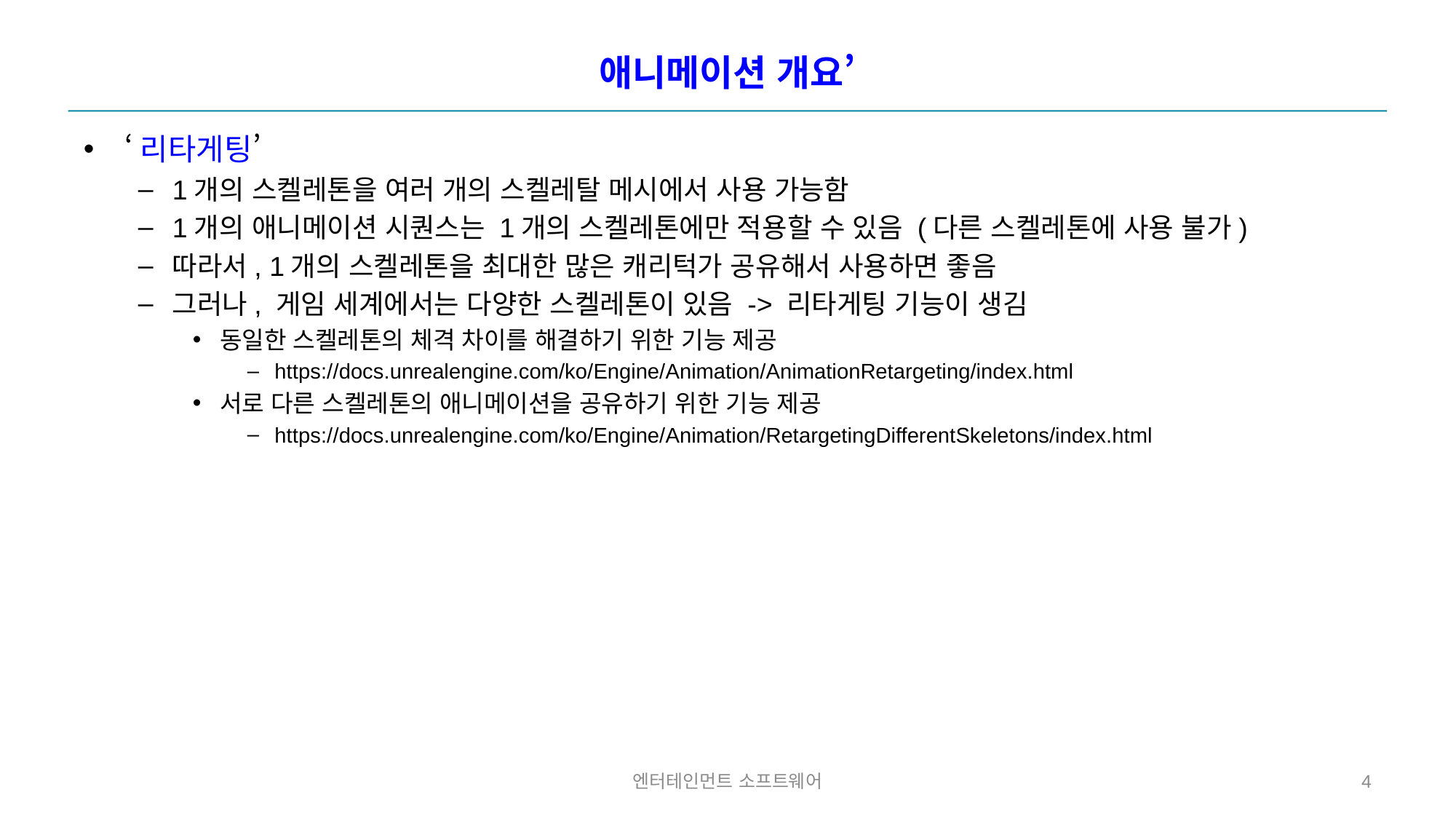

# 애니메이션 개요’
‘리타게팅’
1개의 스켈레톤을 여러 개의 스켈레탈 메시에서 사용 가능함
1개의 애니메이션 시퀀스는 1개의 스켈레톤에만 적용할 수 있음 (다른 스켈레톤에 사용 불가)
따라서, 1개의 스켈레톤을 최대한 많은 캐리턱가 공유해서 사용하면 좋음
그러나, 게임 세계에서는 다양한 스켈레톤이 있음 -> 리타게팅 기능이 생김
동일한 스켈레톤의 체격 차이를 해결하기 위한 기능 제공
https://docs.unrealengine.com/ko/Engine/Animation/AnimationRetargeting/index.html
서로 다른 스켈레톤의 애니메이션을 공유하기 위한 기능 제공
https://docs.unrealengine.com/ko/Engine/Animation/RetargetingDifferentSkeletons/index.html

엔터테인먼트 소프트웨어
4